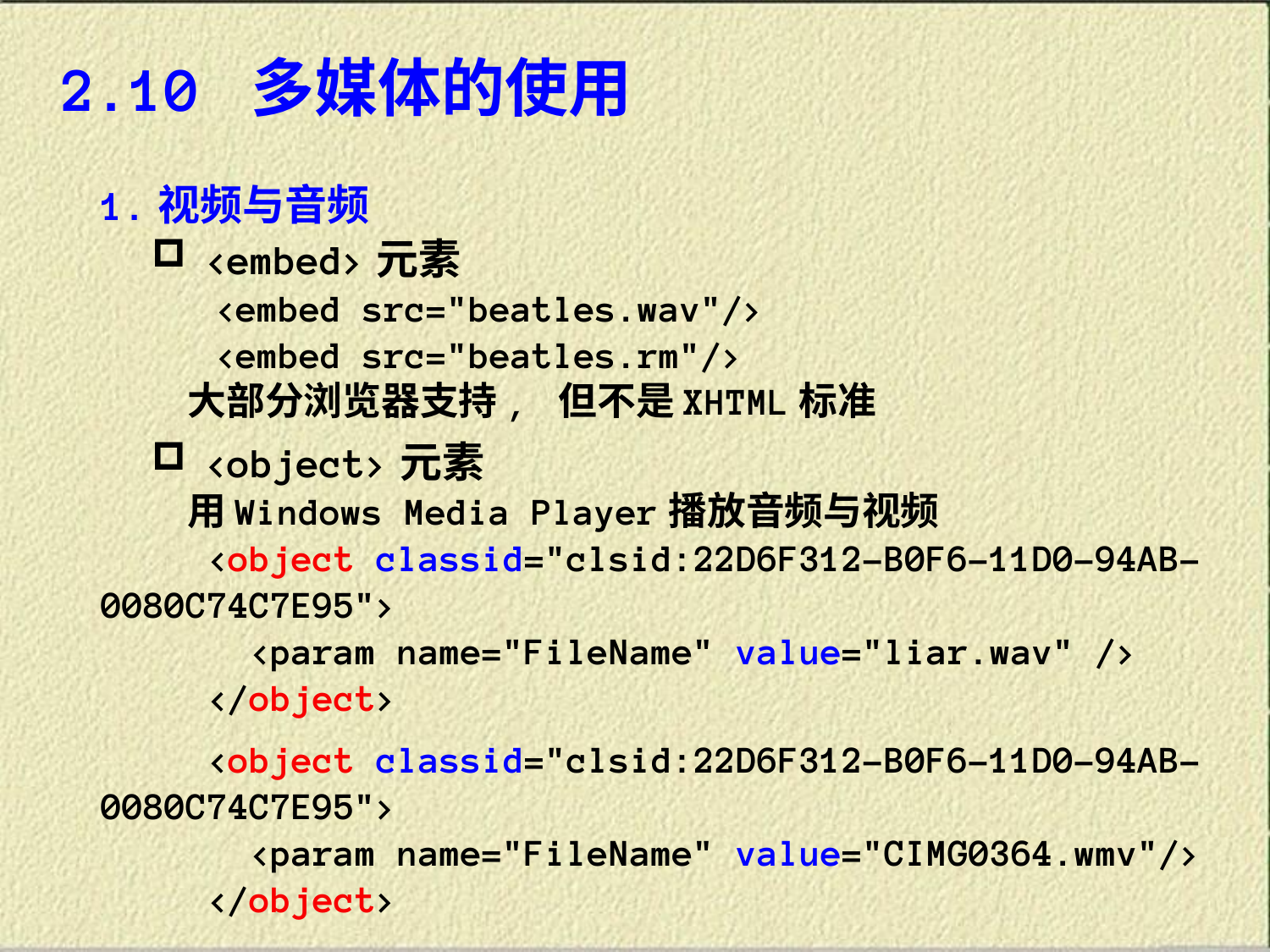

2.10 多媒体的使用
1.视频与音频
<embed>元素
   <embed src="beatles.wav"/>
   <embed src="beatles.rm"/>
   大部分浏览器支持, 但不是XHTML标准
<object>元素
   用Windows Media Player播放音频与视频
     <object classid="clsid:22D6F312-B0F6-11D0-94AB-0080C74C7E95">
       <param name="FileName" value="liar.wav" />
     </object>
     <object classid="clsid:22D6F312-B0F6-11D0-94AB-0080C74C7E95">
       <param name="FileName" value="CIMG0364.wmv"/>
     </object>